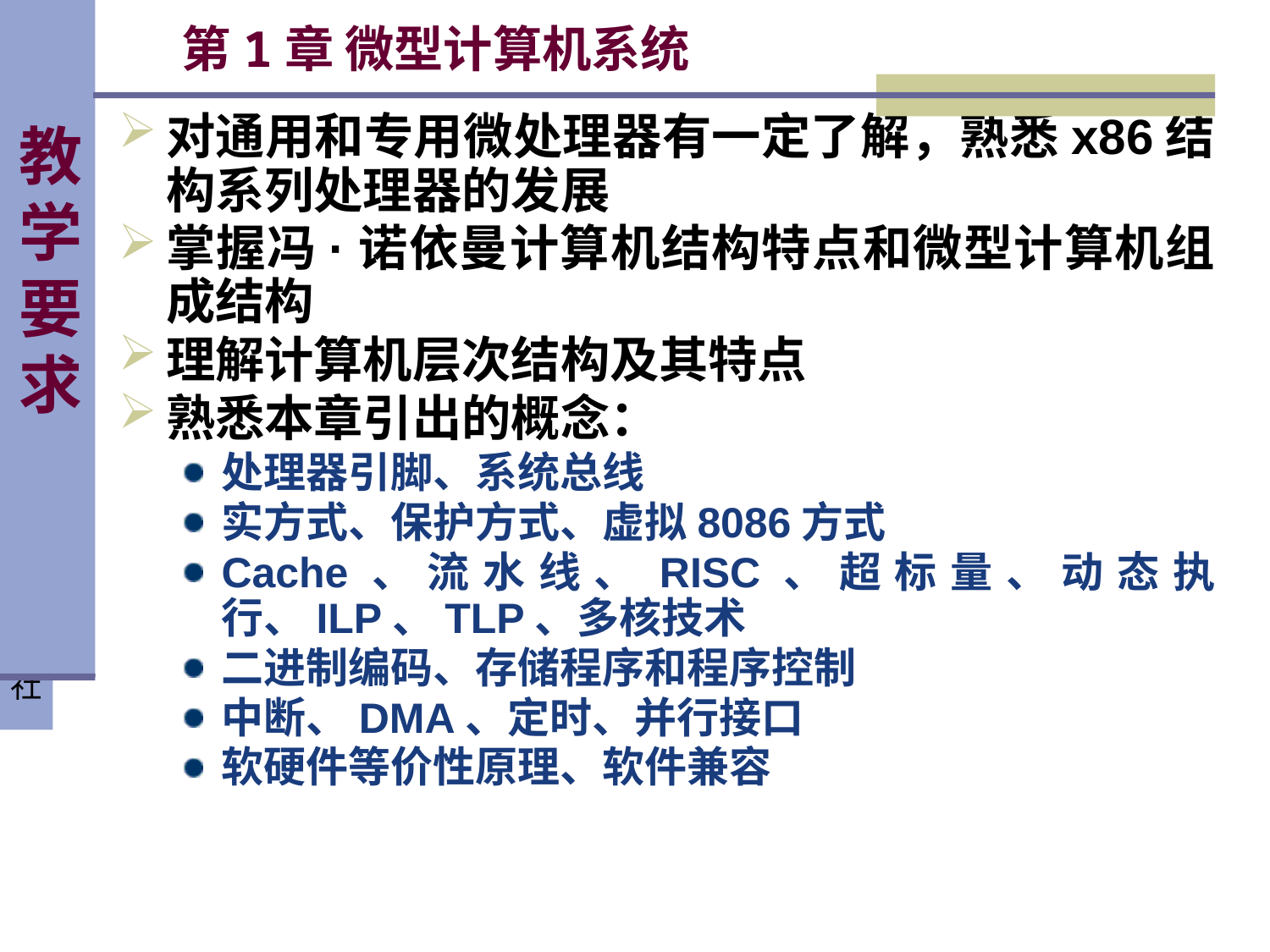

第1章 微型计算机系统

# 教学要求
对通用和专用微处理器有一定了解，熟悉x86结构系列处理器的发展
掌握冯·诺依曼计算机结构特点和微型计算机组成结构
理解计算机层次结构及其特点
熟悉本章引出的概念：
处理器引脚、系统总线
实方式、保护方式、虚拟8086方式
Cache、流水线、RISC、超标量、动态执行、ILP、TLP、多核技术
二进制编码、存储程序和程序控制
中断、DMA、定时、并行接口
软硬件等价性原理、软件兼容